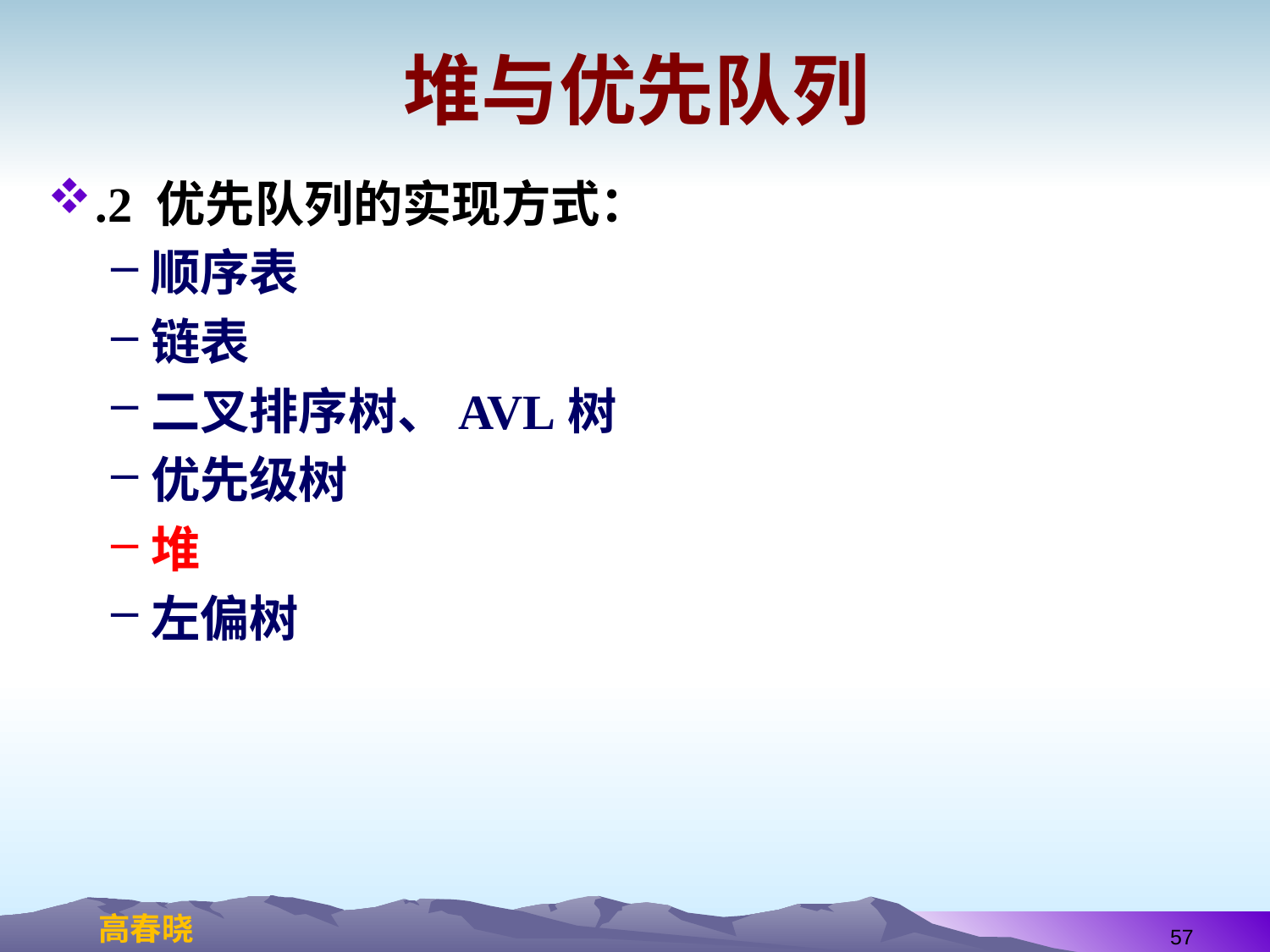

# 堆与优先队列
.2 优先队列的实现方式：
顺序表
链表
二叉排序树、AVL树
优先级树
堆
左偏树

57